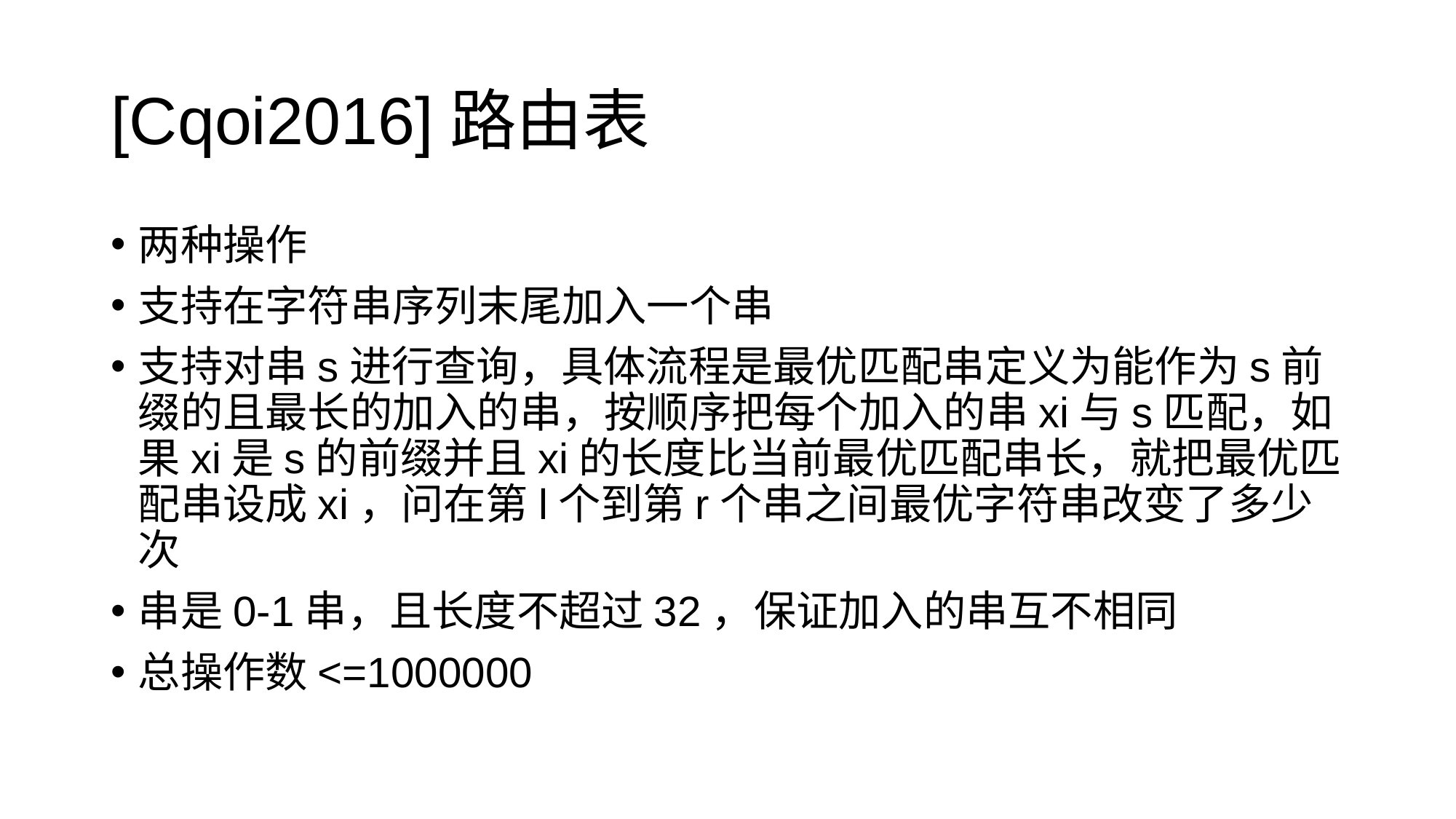

# [Cqoi2016]路由表
两种操作
支持在字符串序列末尾加入一个串
支持对串s进行查询，具体流程是最优匹配串定义为能作为s前缀的且最长的加入的串，按顺序把每个加入的串xi与s匹配，如果xi是s的前缀并且xi的长度比当前最优匹配串长，就把最优匹配串设成xi，问在第l个到第r个串之间最优字符串改变了多少次
串是0-1串，且长度不超过32，保证加入的串互不相同
总操作数<=1000000